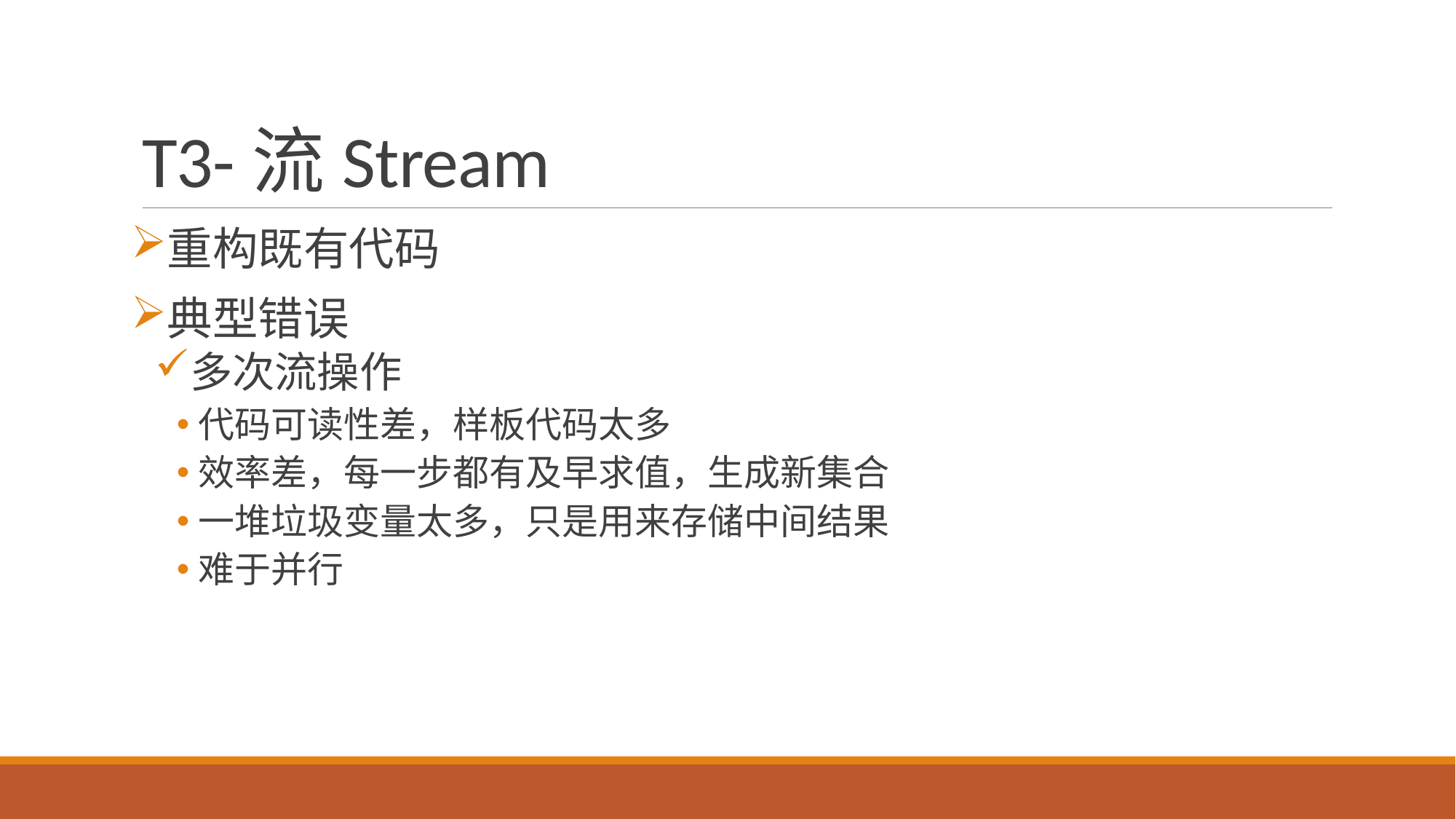

# T3-流Stream
重构既有代码
典型错误
多次流操作
代码可读性差，样板代码太多
效率差，每一步都有及早求值，生成新集合
一堆垃圾变量太多，只是用来存储中间结果
难于并行